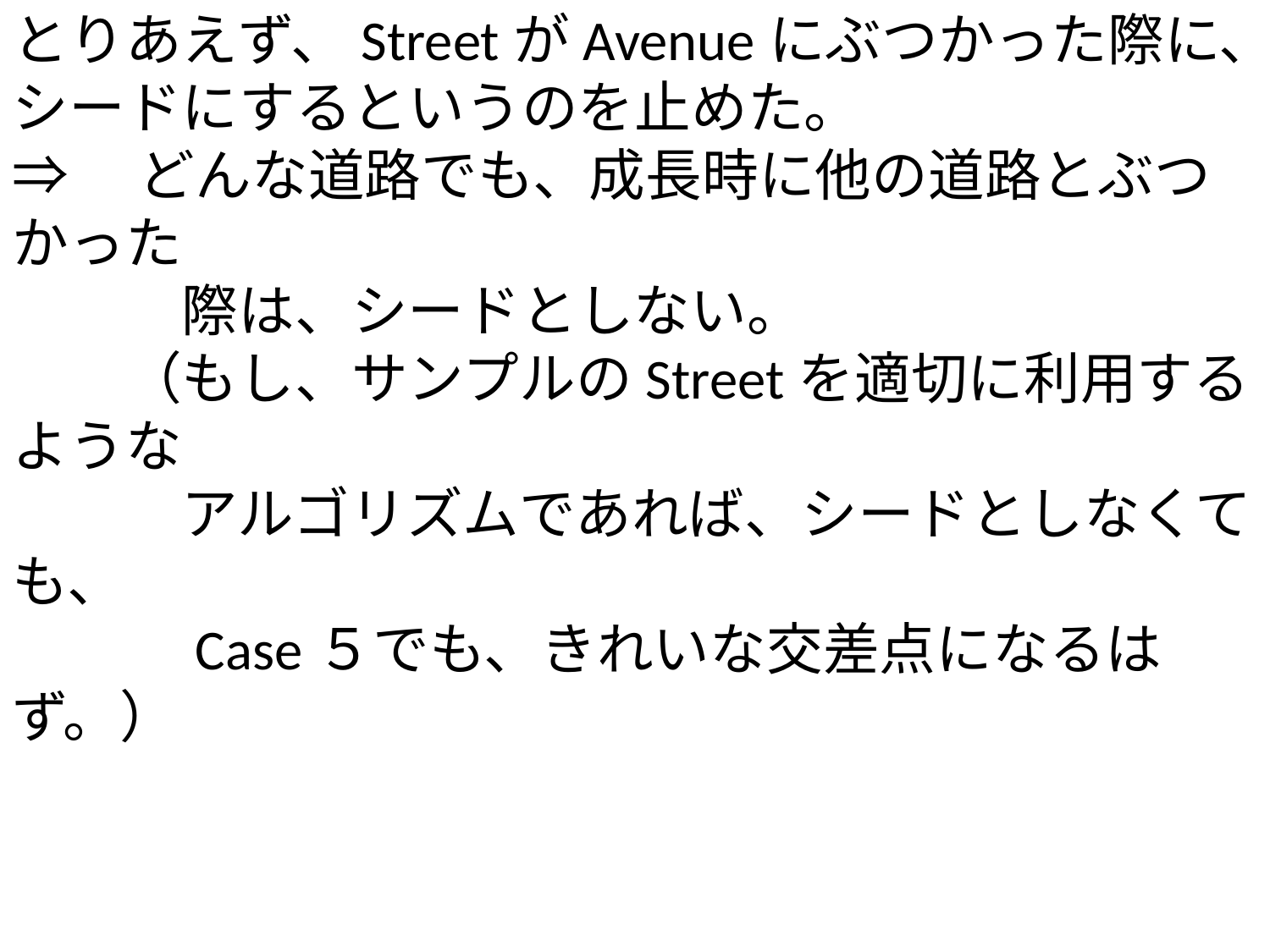

とりあえず、StreetがAvenueにぶつかった際に、
シードにするというのを止めた。
⇒　どんな道路でも、成長時に他の道路とぶつかった
　　　際は、シードとしない。
　　（もし、サンプルのStreetを適切に利用するような
　　　アルゴリズムであれば、シードとしなくても、
　　　Case５でも、きれいな交差点になるはず。）